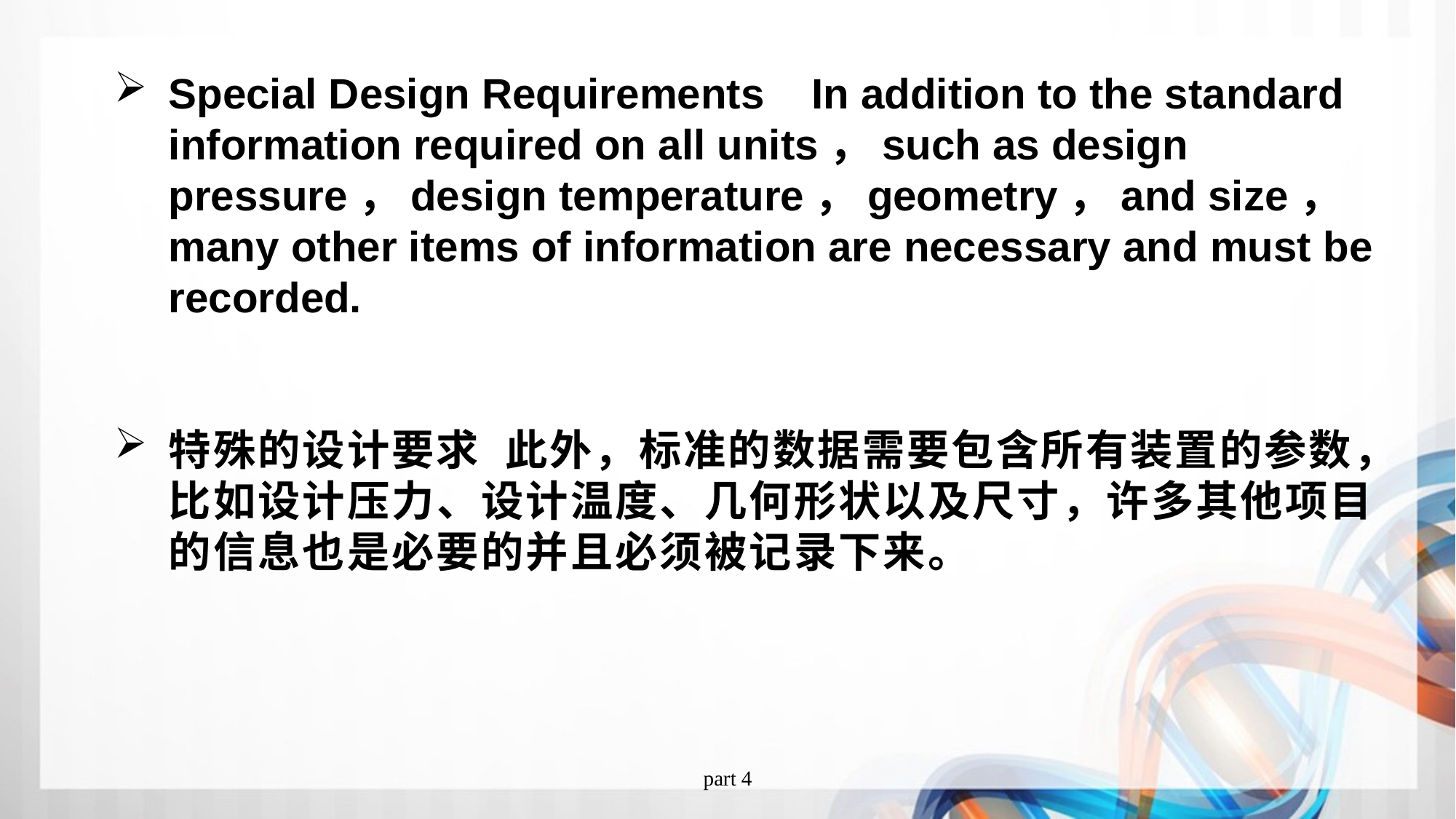

Special Design Requirements    In addition to the standard information required on all units，such as design pressure，design temperature，geometry，and size，many other items of information are necessary and must be recorded.

特殊的设计要求  此外，标准的数据需要包含所有装置的参数，比如设计压力、设计温度、几何形状以及尺寸，许多其他项目的信息也是必要的并且必须被记录下来。

part 4